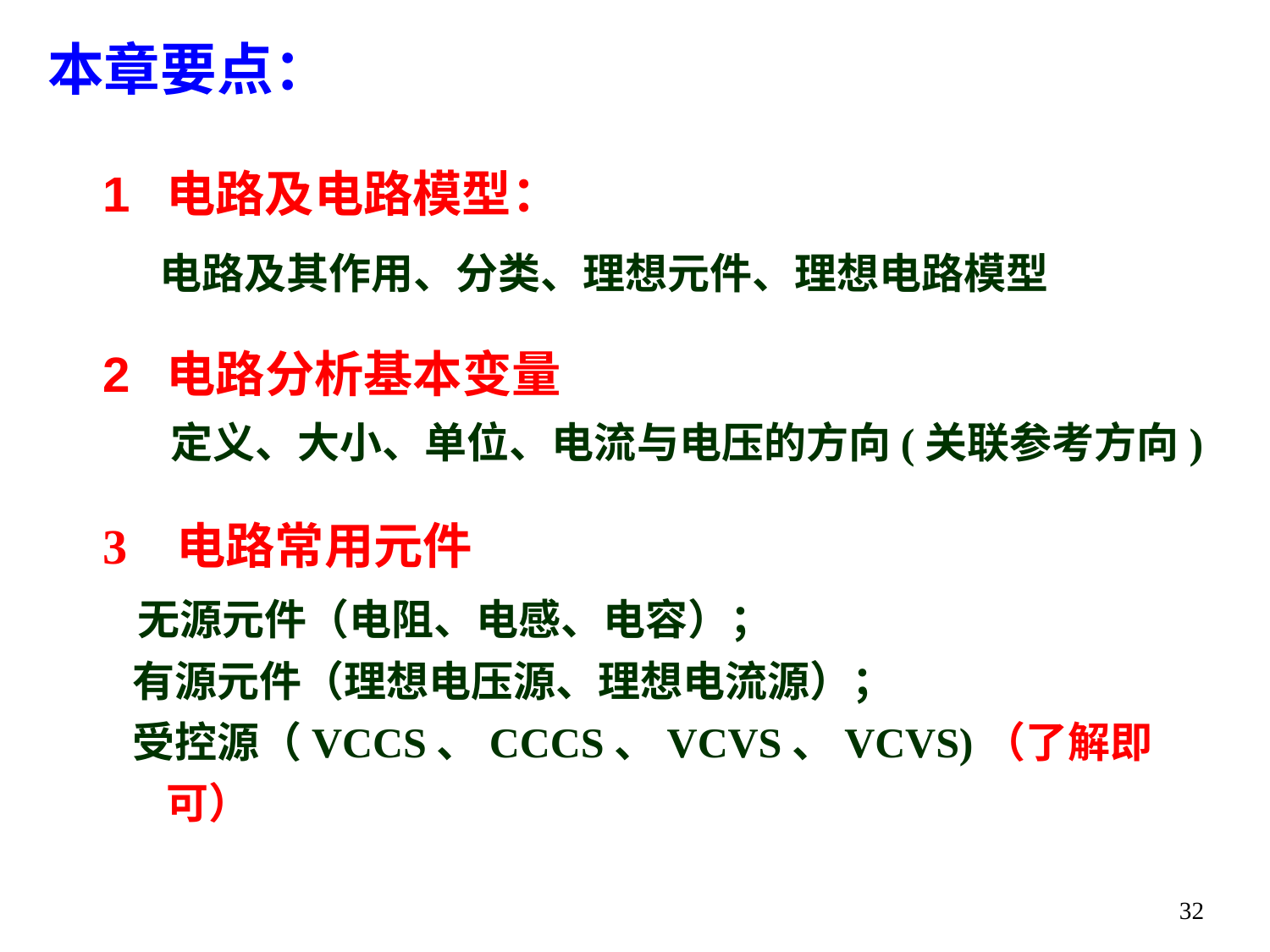

本章要点：
电路及电路模型：
    电路及其作用、分类、理想元件、理想电路模型
电路分析基本变量
     定义、大小、单位、电流与电压的方向(关联参考方向)
3   电路常用元件
  无源元件（电阻、电感、电容）；
  有源元件（理想电压源、理想电流源）；
  受控源（VCCS、CCCS、VCVS、VCVS)（了解即可）
32
32